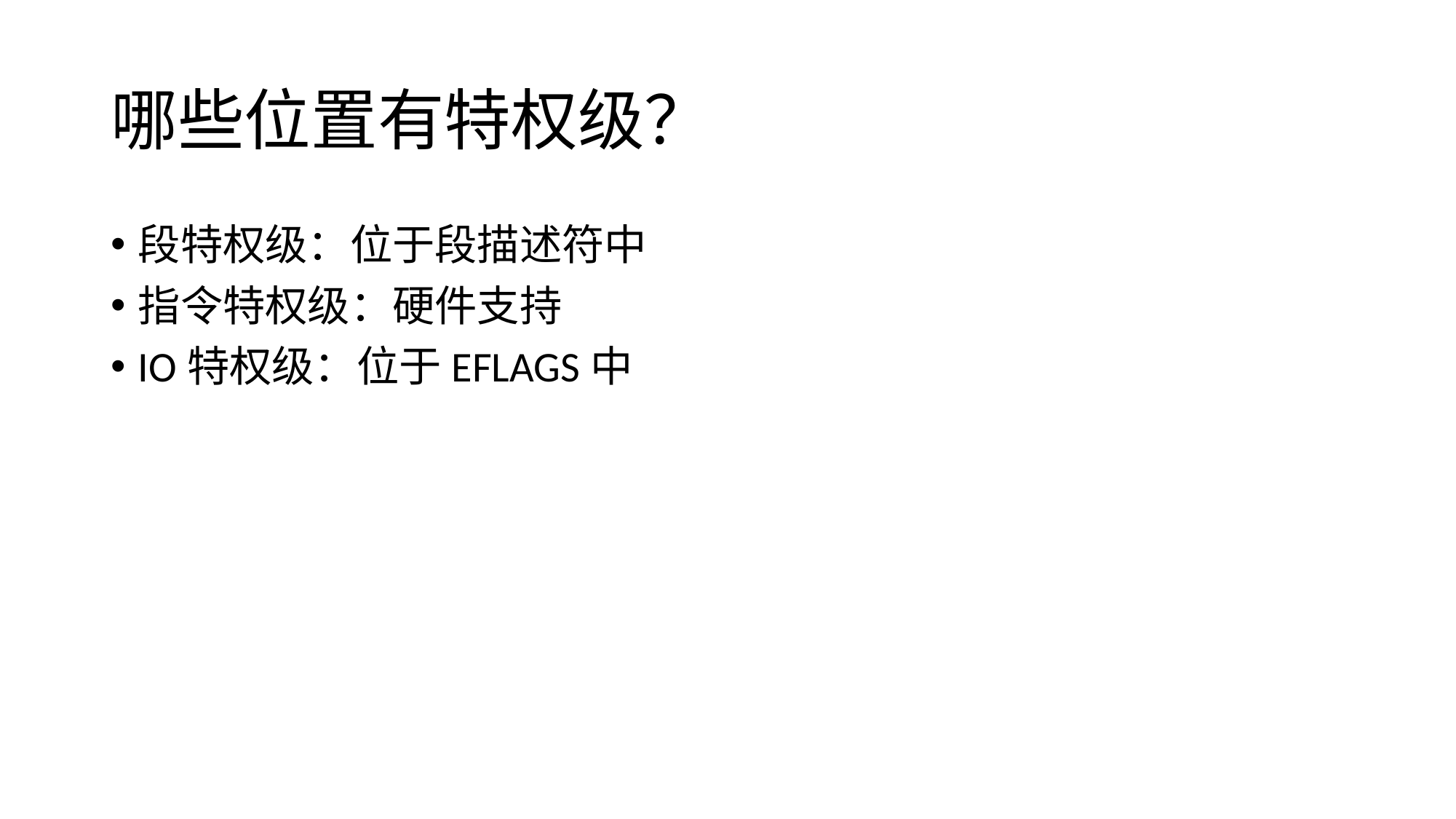

# 哪些位置有特权级？
段特权级：位于段描述符中
指令特权级：硬件支持
IO特权级：位于EFLAGS中